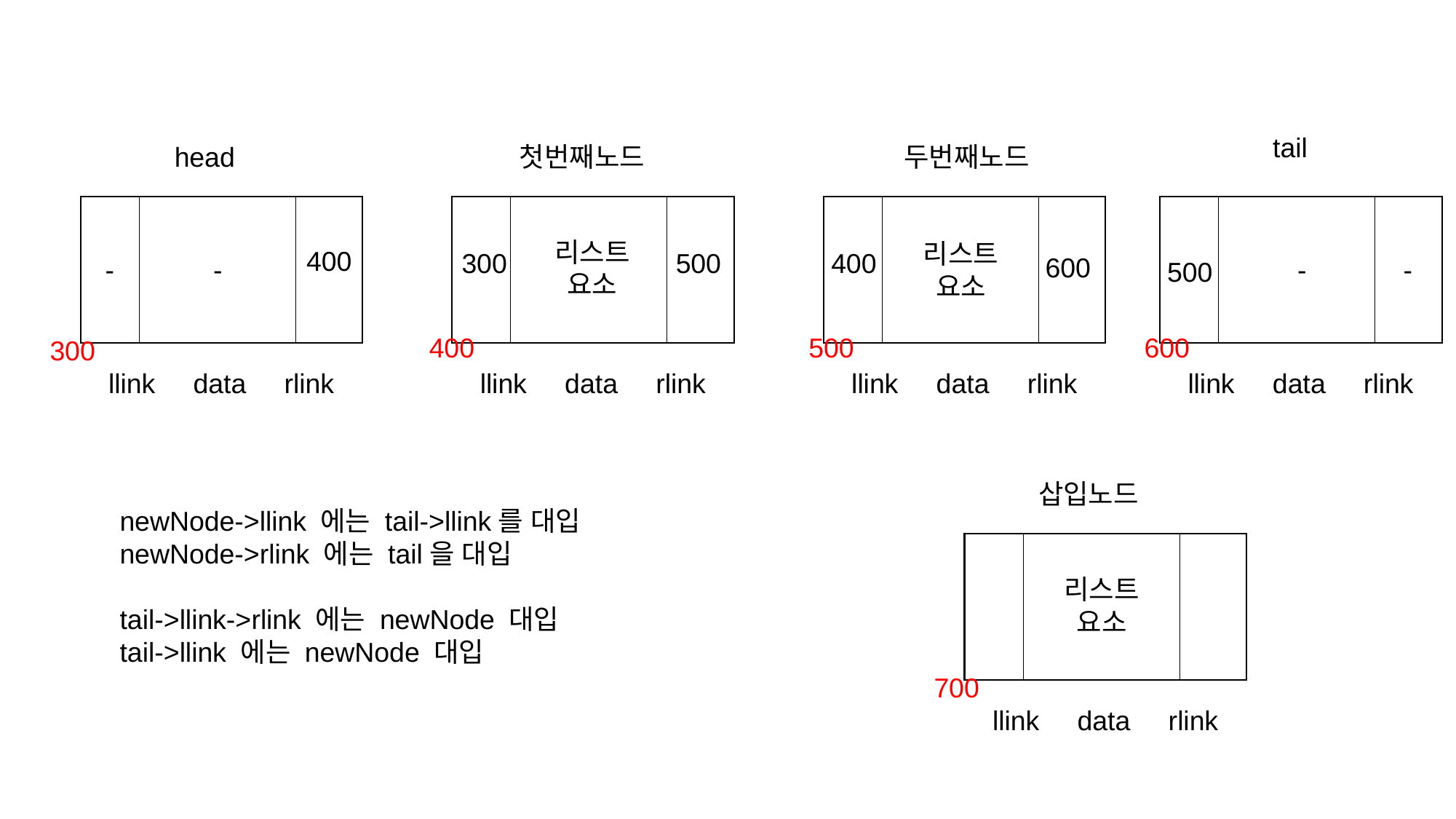

tail
head
첫번째노드
두번째노드

리스트 요소
리스트 요소
400
400
300
500
600
-
-
-
-
500
400
500
600
300
llink     data     rlink
llink     data     rlink
llink     data     rlink
llink     data     rlink
삽입노드
newNode->llink 에는 tail->llink를 대입
newNode->rlink 에는 tail을 대입

tail->llink->rlink 에는 newNode 대입
tail->llink 에는 newNode 대입

리스트 요소
700
llink     data     rlink